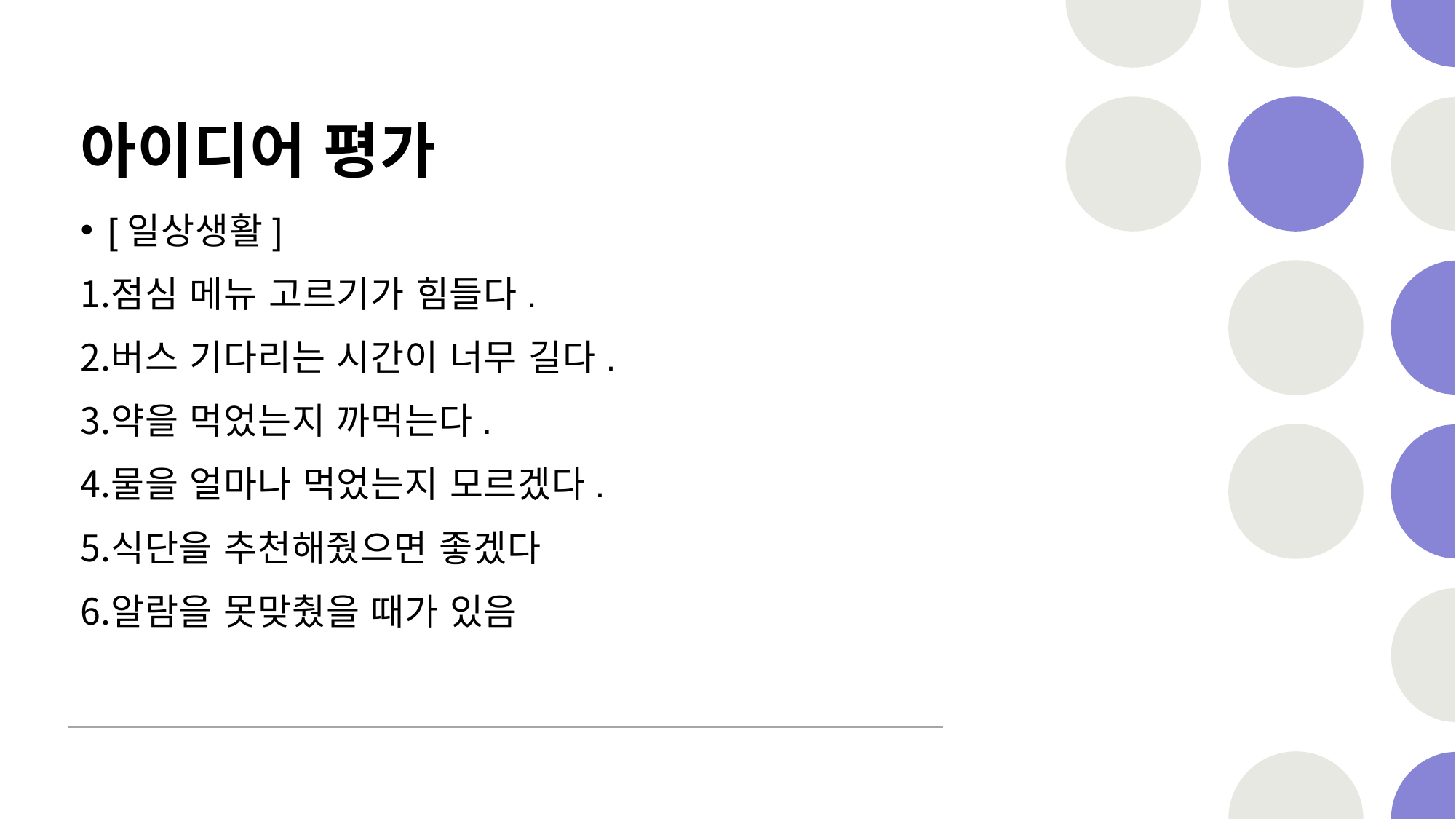

# 아이디어 평가
[일상생활]
점심 메뉴 고르기가 힘들다.
버스 기다리는 시간이 너무 길다.
약을 먹었는지 까먹는다.
물을 얼마나 먹었는지 모르겠다.
식단을 추천해줬으면 좋겠다
알람을 못맞췄을 때가 있음